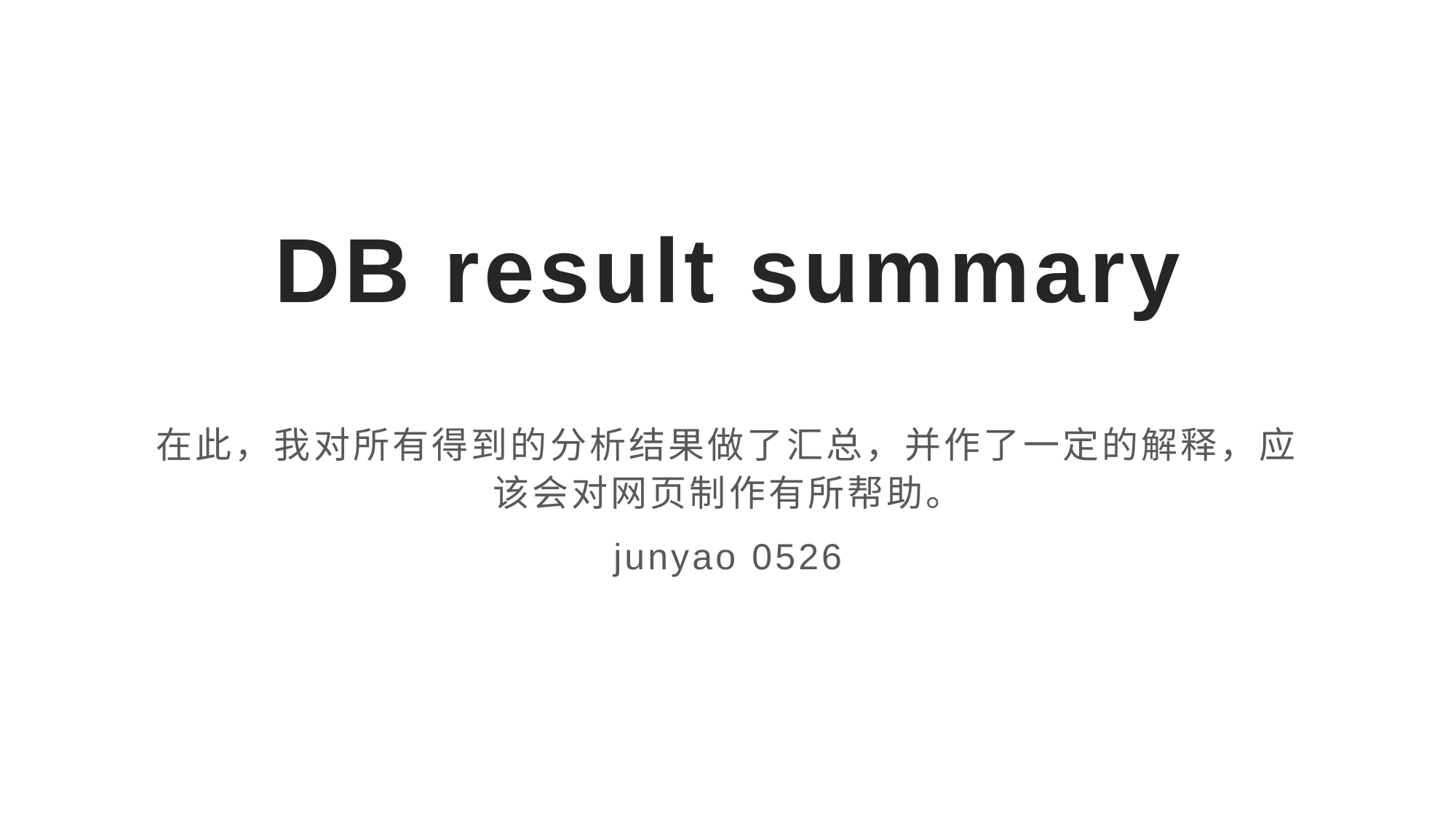

# DB result summary
在此，我对所有得到的分析结果做了汇总，并作了一定的解释，应该会对网页制作有所帮助。
junyao 0526